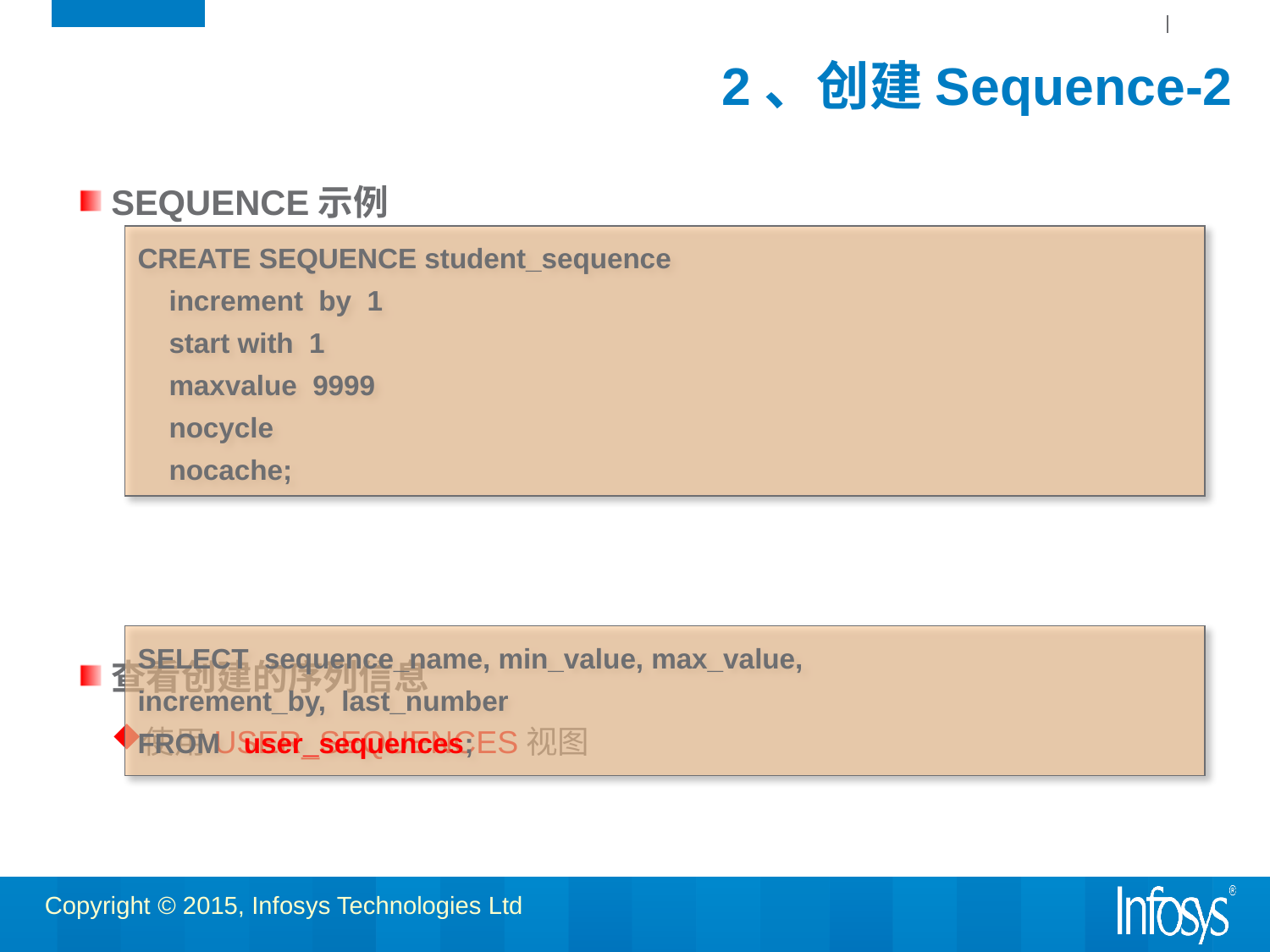

# 2、创建Sequence-2
SEQUENCE示例

查看创建的序列信息
使用USER_SEQUENCES视图
CREATE SEQUENCE student_sequence
    increment  by  1
    start with  1
    maxvalue  9999
    nocycle
    nocache;
SELECT  sequence_name, min_value, max_value,
	increment_by,  last_number
FROM   user_sequences;